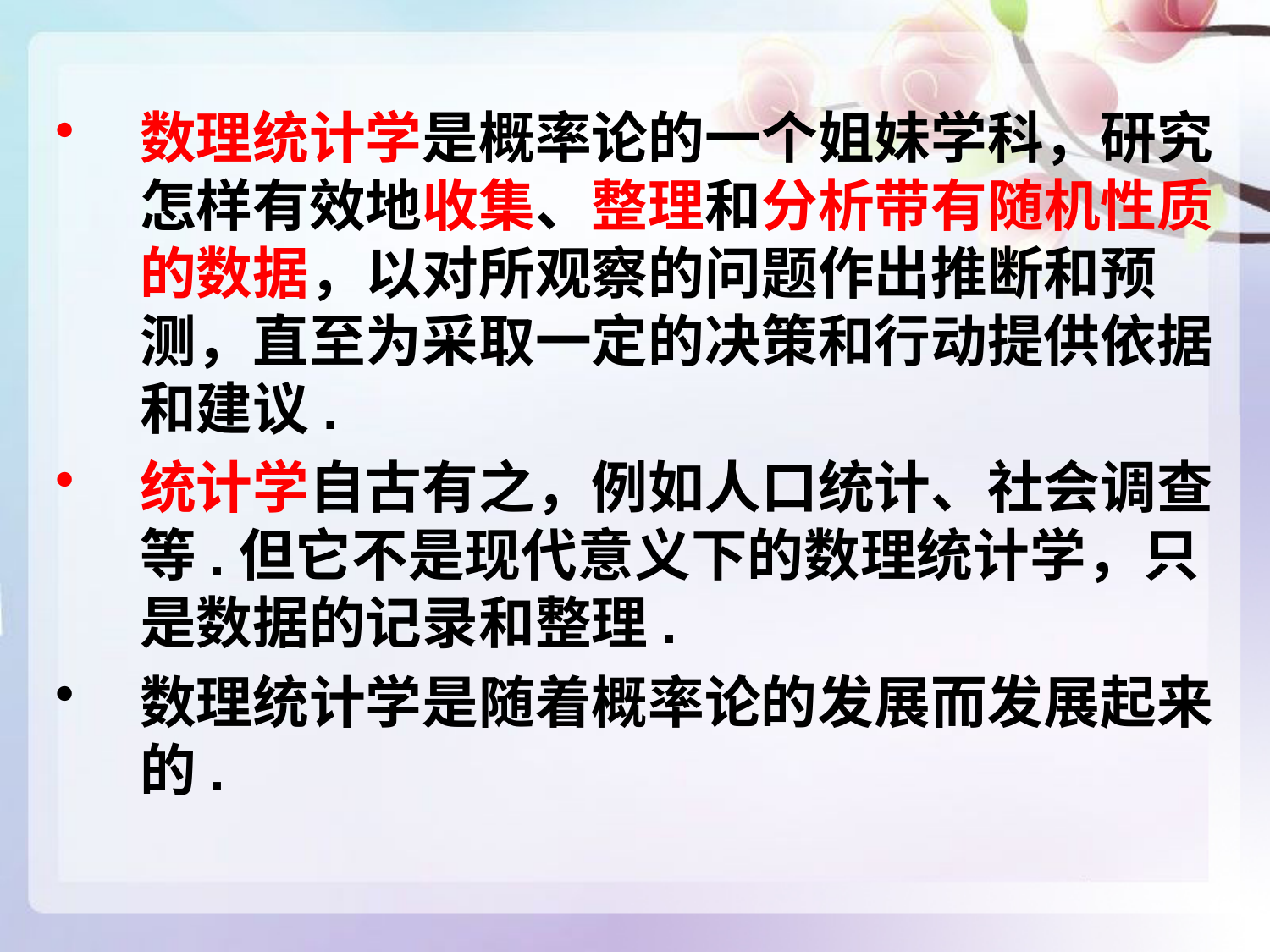

数理统计学是概率论的一个姐妹学科，研究怎样有效地收集、整理和分析带有随机性质的数据，以对所观察的问题作出推断和预测，直至为采取一定的决策和行动提供依据和建议.
统计学自古有之，例如人口统计、社会调查等.但它不是现代意义下的数理统计学，只是数据的记录和整理.
数理统计学是随着概率论的发展而发展起来的.